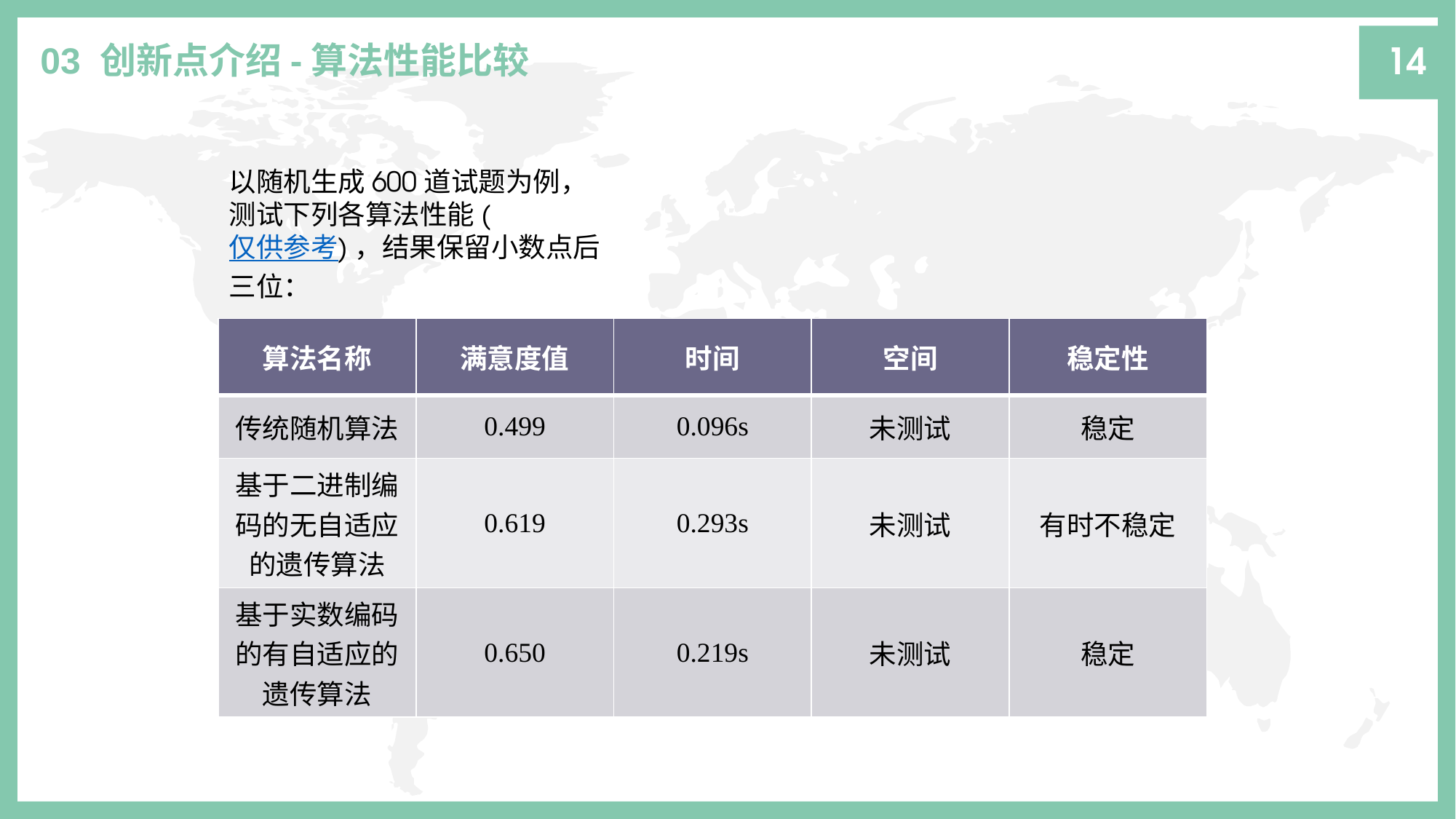

14
03 创新点介绍-算法性能比较
以随机生成600道试题为例，测试下列各算法性能(仅供参考)，结果保留小数点后三位：
| 算法名称 | 满意度值 | 时间 | 空间 | 稳定性 |
| --- | --- | --- | --- | --- |
| 传统随机算法 | 0.499 | 0.096s | 未测试 | 稳定 |
| 基于二进制编码的无自适应的遗传算法 | 0.619 | 0.293s | 未测试 | 有时不稳定 |
| 基于实数编码的有自适应的遗传算法 | 0.650 | 0.219s | 未测试 | 稳定 |